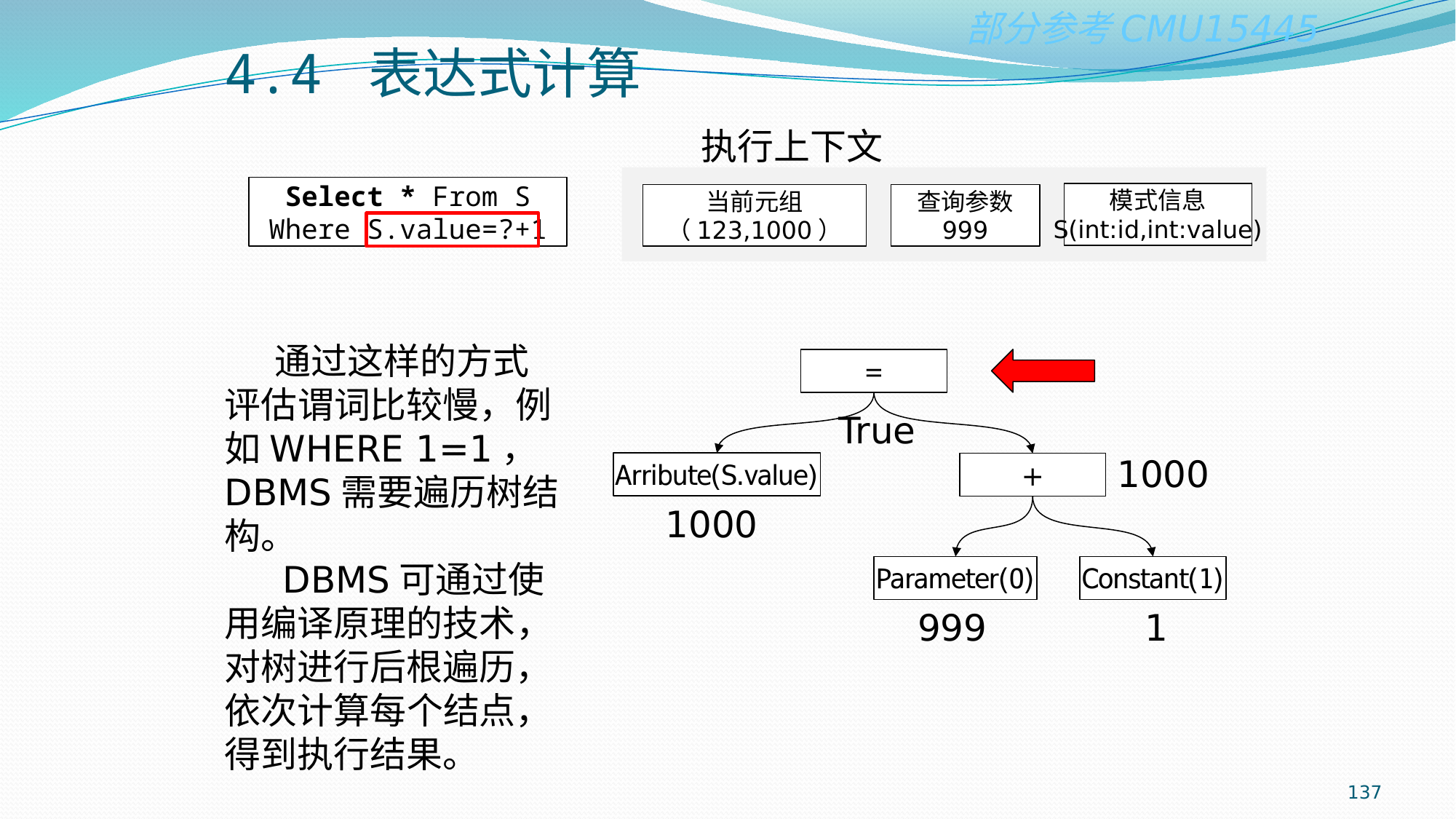

4.4 表达式计算
执行上下文

Select * From S
Where S.value=?+1
模式信息
S(int:id,int:value)
当前元组
（123,1000）
查询参数
999

     通过这样的方式评估谓词比较慢，例如WHERE 1=1，DBMS需要遍历树结构。
     DBMS可通过使用编译原理的技术，对树进行后根遍历，依次计算每个结点，得到执行结果。
=

True
1000
Arribute(S.value)
+
1000
Parameter(0)
Constant(1)
999
1
137